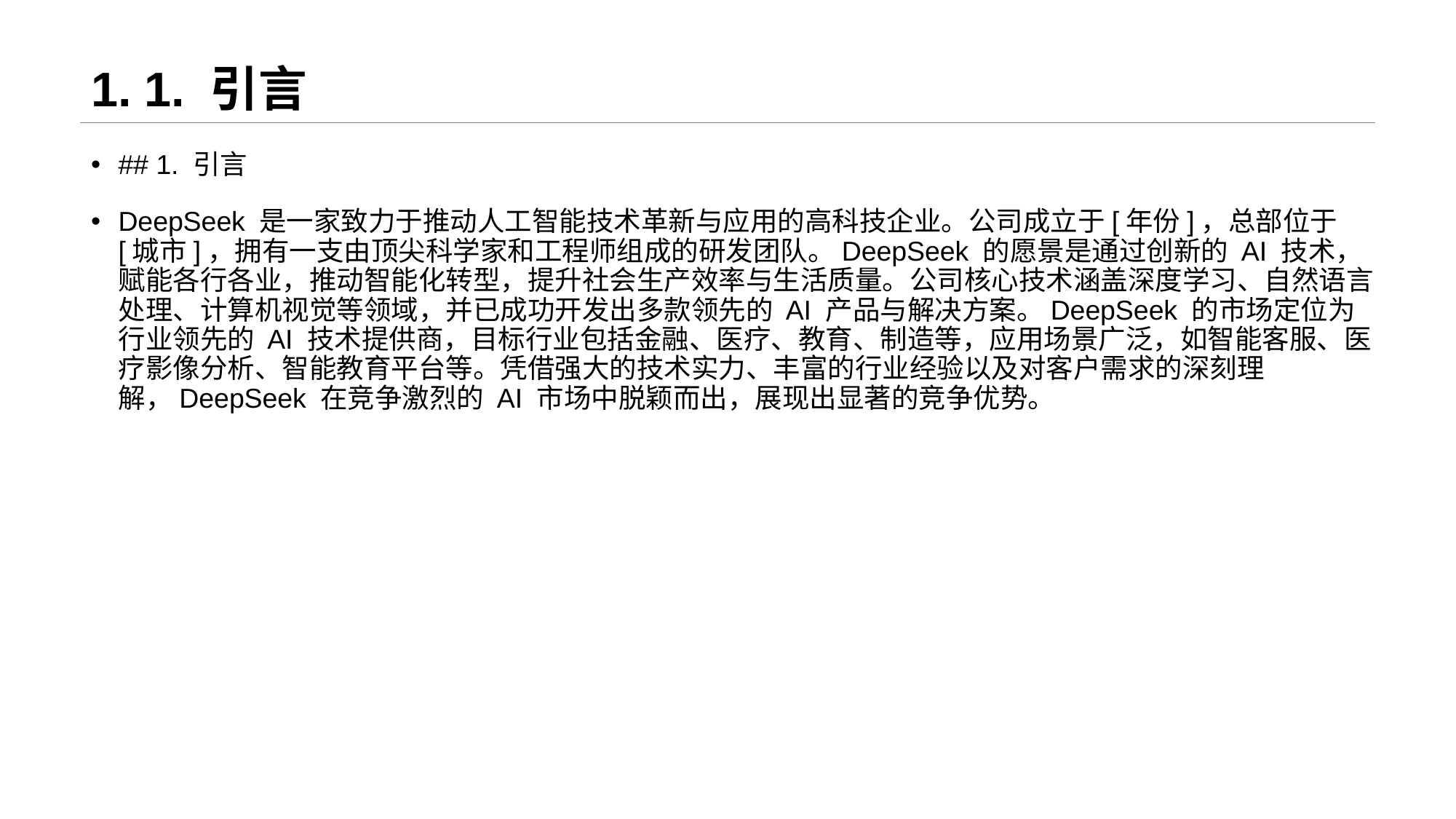

# 1. 1. 引言
## 1. 引言
DeepSeek 是一家致力于推动人工智能技术革新与应用的高科技企业。公司成立于[年份]，总部位于[城市]，拥有一支由顶尖科学家和工程师组成的研发团队。DeepSeek 的愿景是通过创新的 AI 技术，赋能各行各业，推动智能化转型，提升社会生产效率与生活质量。公司核心技术涵盖深度学习、自然语言处理、计算机视觉等领域，并已成功开发出多款领先的 AI 产品与解决方案。DeepSeek 的市场定位为行业领先的 AI 技术提供商，目标行业包括金融、医疗、教育、制造等，应用场景广泛，如智能客服、医疗影像分析、智能教育平台等。凭借强大的技术实力、丰富的行业经验以及对客户需求的深刻理解，DeepSeek 在竞争激烈的 AI 市场中脱颖而出，展现出显著的竞争优势。